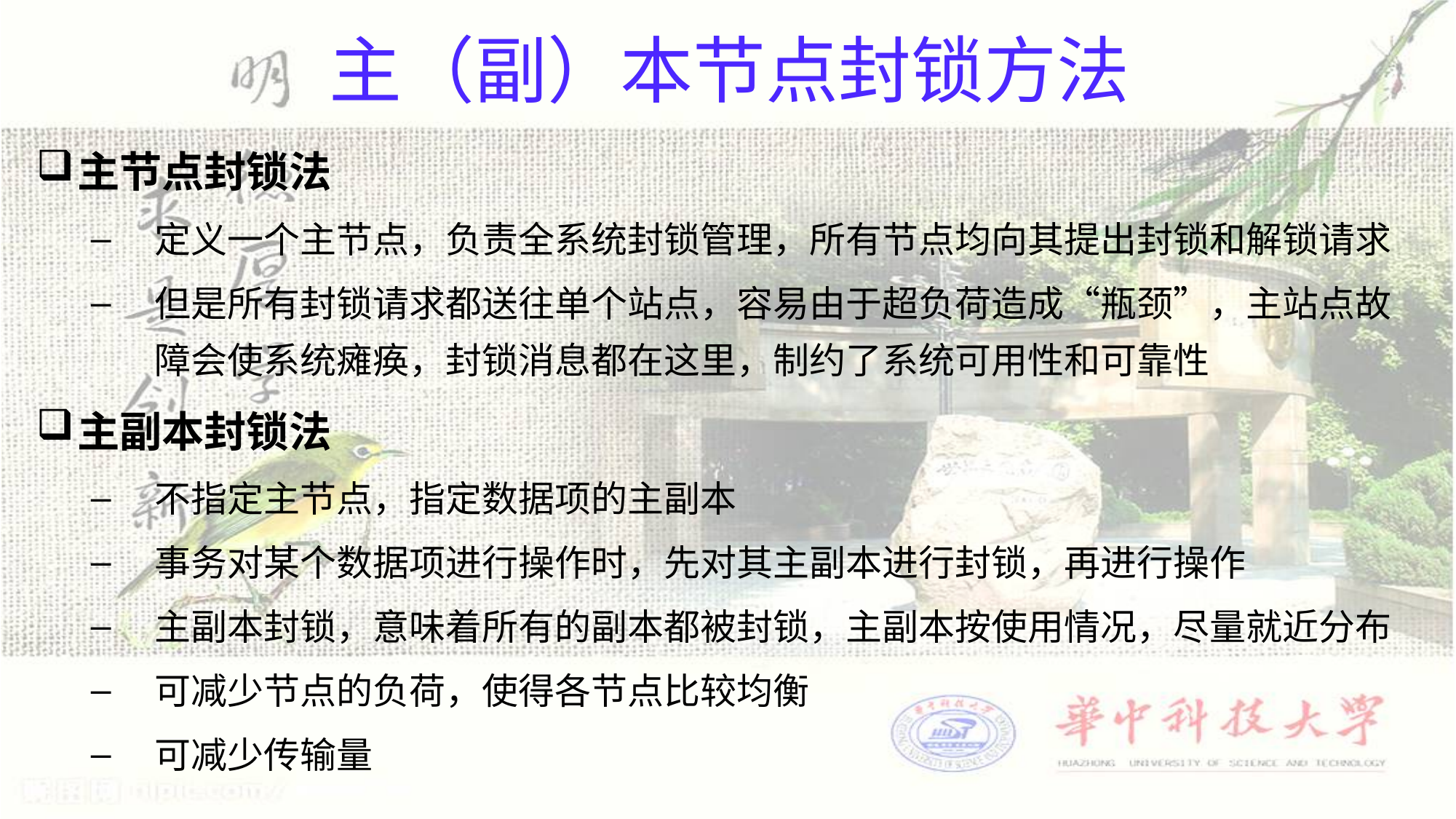

# 主（副）本节点封锁方法
主节点封锁法
定义一个主节点，负责全系统封锁管理，所有节点均向其提出封锁和解锁请求
但是所有封锁请求都送往单个站点，容易由于超负荷造成“瓶颈”，主站点故障会使系统瘫痪，封锁消息都在这里，制约了系统可用性和可靠性
主副本封锁法
不指定主节点，指定数据项的主副本
事务对某个数据项进行操作时，先对其主副本进行封锁，再进行操作
主副本封锁，意味着所有的副本都被封锁，主副本按使用情况，尽量就近分布
可减少节点的负荷，使得各节点比较均衡
可减少传输量